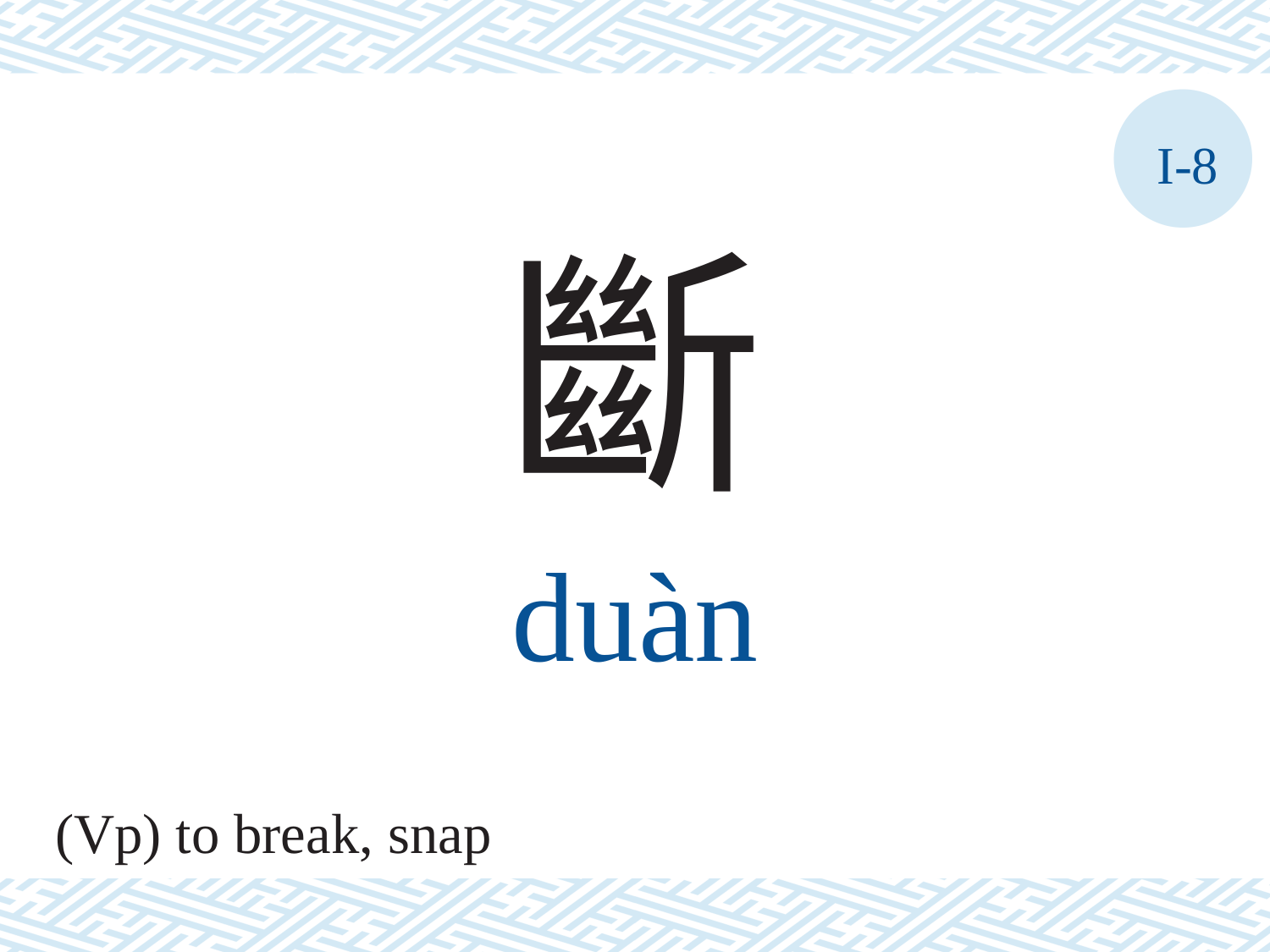

I-8
斷
duàn
(Vp) to break, snap